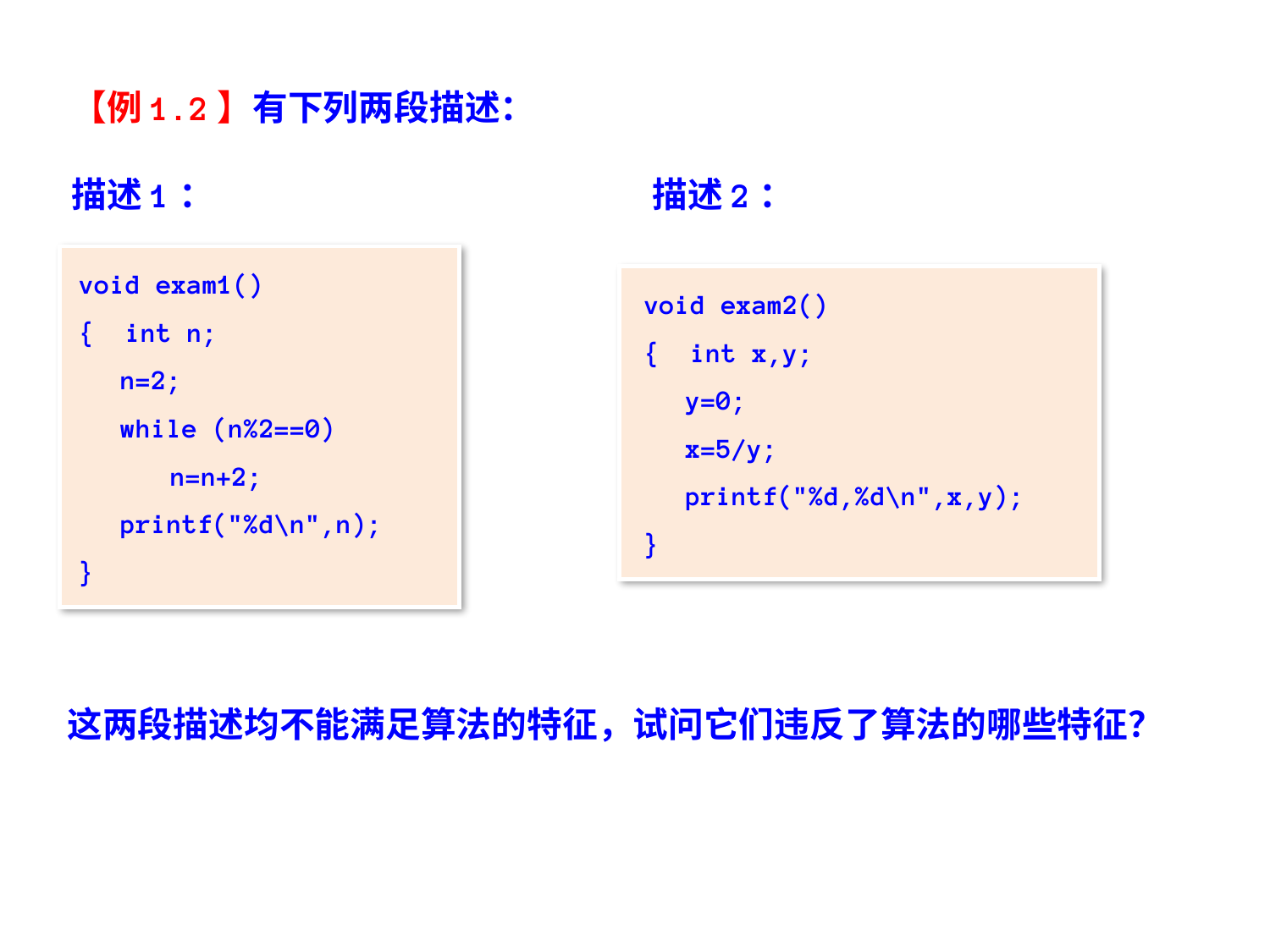

【例1.2】有下列两段描述：
描述1：			         描述2：
void exam1()
{  int n;
　 n=2;
　 while (n%2==0)
　　　n=n+2;
　 printf("%d\n",n);
}
void exam2()
{  int x,y;
　 y=0;
　 x=5/y;
　 printf("%d,%d\n",x,y);
}
这两段描述均不能满足算法的特征，试问它们违反了算法的哪些特征？